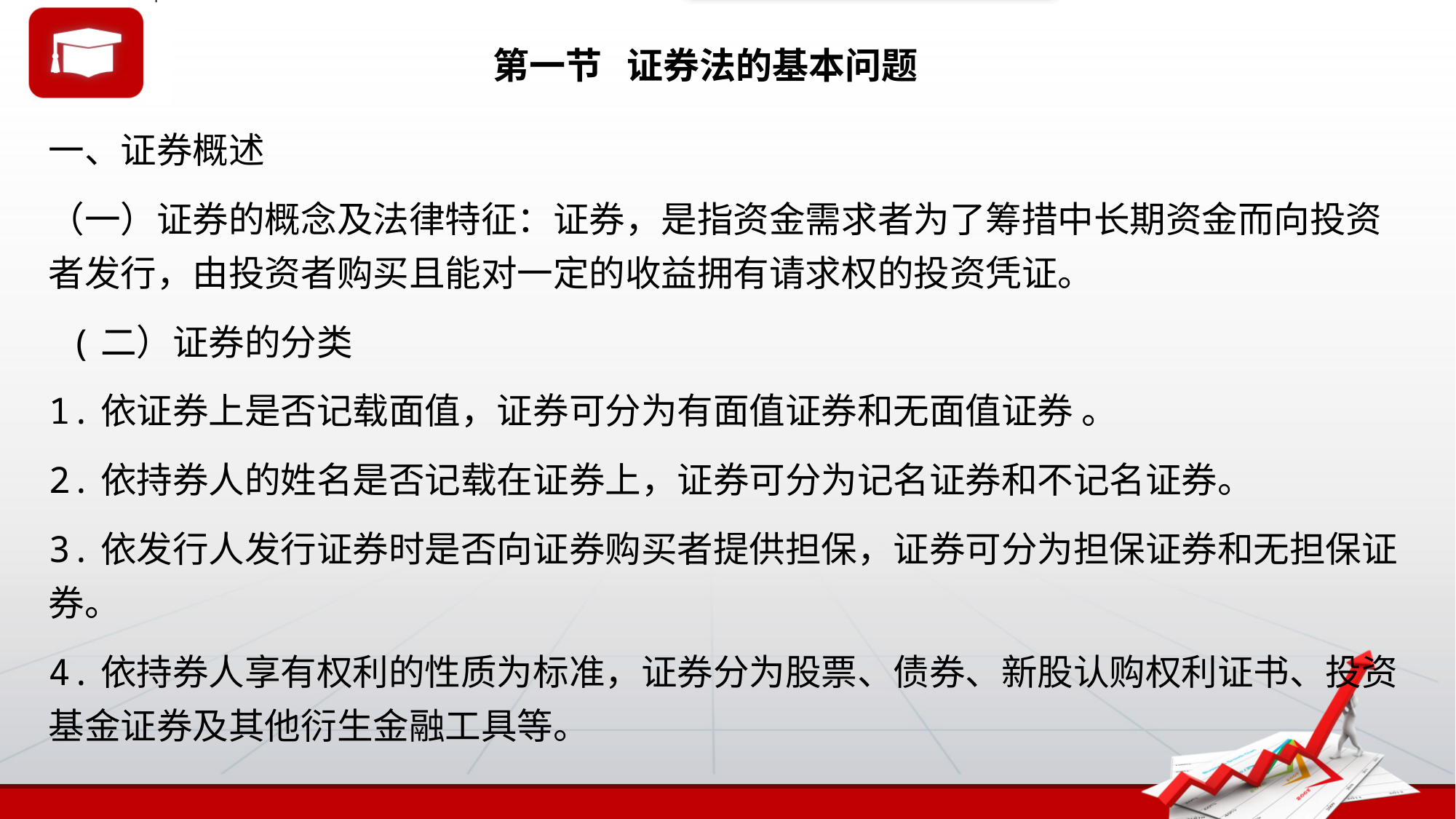

# 第一节   证券法的基本问题
一、证券概述
（一）证券的概念及法律特征：证券，是指资金需求者为了筹措中长期资金而向投资者发行，由投资者购买且能对一定的收益拥有请求权的投资凭证。
 (二）证券的分类
1.依证券上是否记载面值，证券可分为有面值证券和无面值证券 。
2.依持券人的姓名是否记载在证券上，证券可分为记名证券和不记名证券。
3.依发行人发行证券时是否向证券购买者提供担保，证券可分为担保证券和无担保证券。
4.依持券人享有权利的性质为标准，证券分为股票、债券、新股认购权利证书、投资基金证券及其他衍生金融工具等。